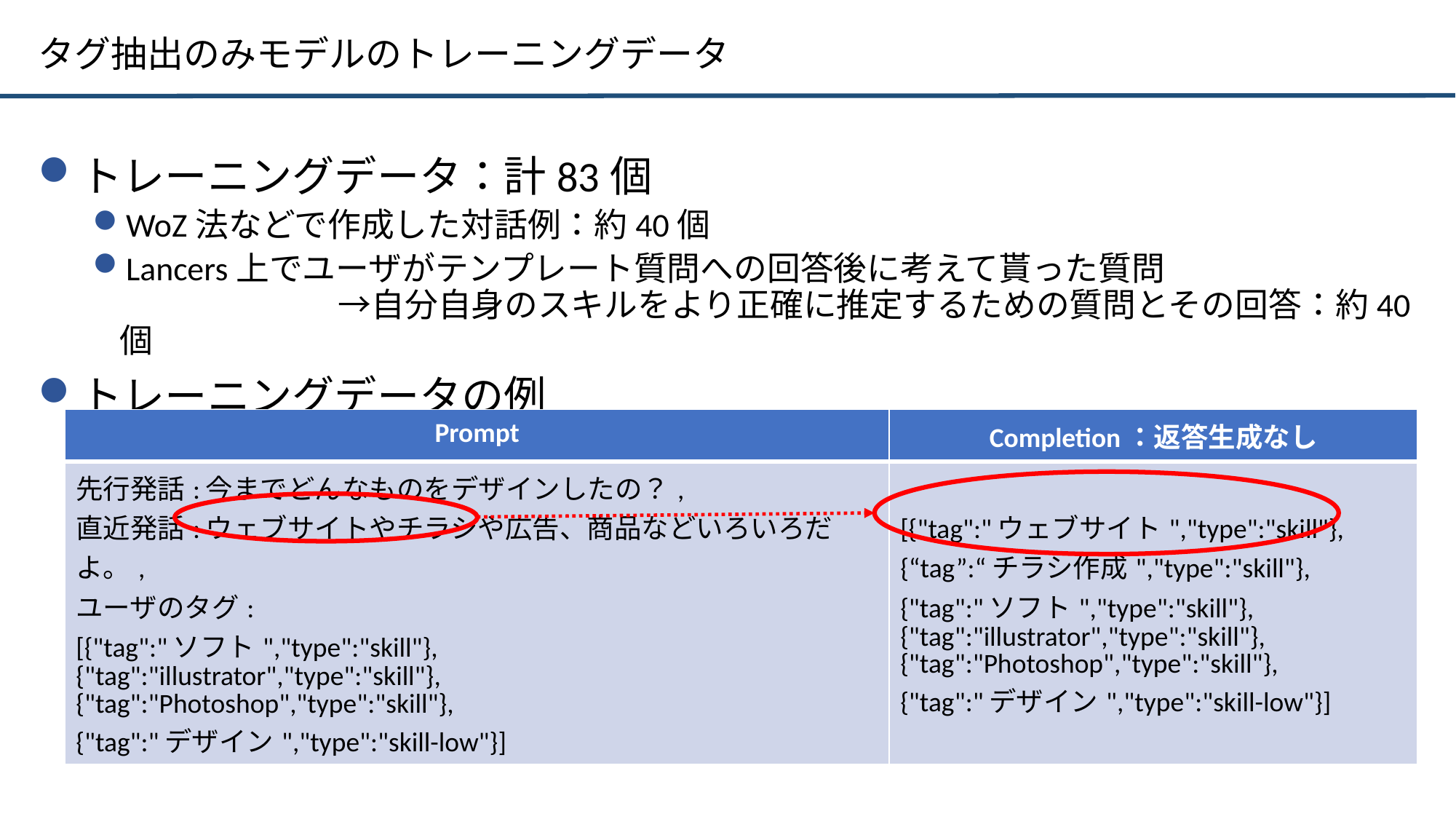

# タグ抽出のみモデルのトレーニングデータ
トレーニングデータ：計83個
WoZ法などで作成した対話例：約40個
Lancers上でユーザがテンプレート質問への回答後に考えて貰った質問
		→自分自身のスキルをより正確に推定するための質問とその回答：約40個
トレーニングデータの例
| Prompt | Completion：返答生成なし |
| --- | --- |
| 先行発話:今までどんなものをデザインしたの？, 直近発話:ウェブサイトやチラシや広告、商品などいろいろだよ。, ユーザのタグ: [{"tag":"ソフト","type":"skill"}, {"tag":"illustrator","type":"skill"}, {"tag":"Photoshop","type":"skill"}, {"tag":"デザイン","type":"skill-low"}] | [{"tag":"ウェブサイト","type":"skill"}, {“tag”:“チラシ作成","type":"skill"}, {"tag":"ソフト","type":"skill"}, {"tag":"illustrator","type":"skill"}, {"tag":"Photoshop","type":"skill"}, {"tag":"デザイン","type":"skill-low"}] |